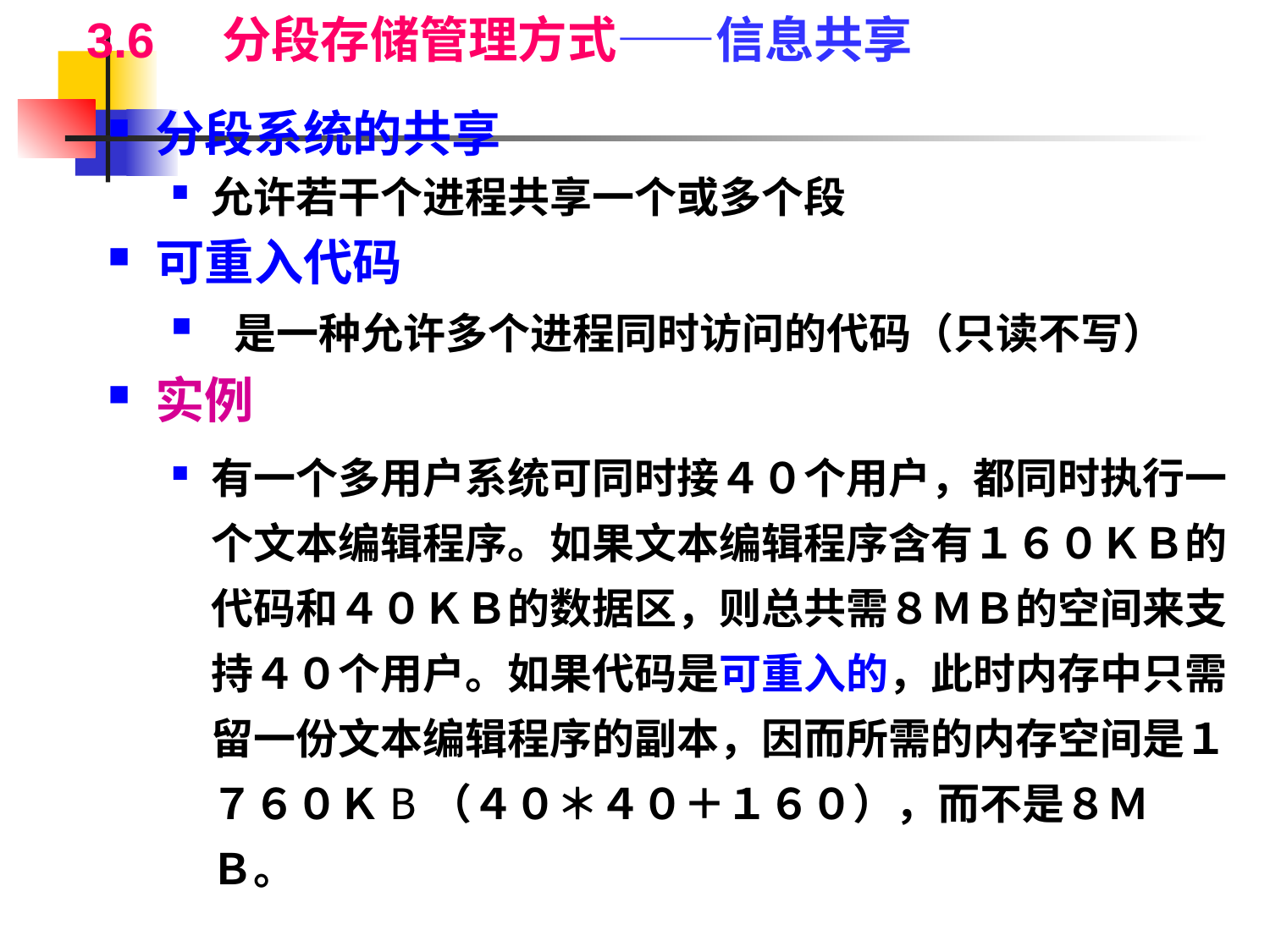

3.6    分段存储管理方式——信息共享
分段系统的共享
允许若干个进程共享一个或多个段
可重入代码
 是一种允许多个进程同时访问的代码（只读不写）
实例
有一个多用户系统可同时接４０个用户，都同时执行一个文本编辑程序。如果文本编辑程序含有１６０ＫＢ的代码和４０ＫＢ的数据区，则总共需８ＭＢ的空间来支持４０个用户。如果代码是可重入的，此时内存中只需留一份文本编辑程序的副本，因而所需的内存空间是１７６０ＫB（４０＊４０＋１６０），而不是８ＭＢ。